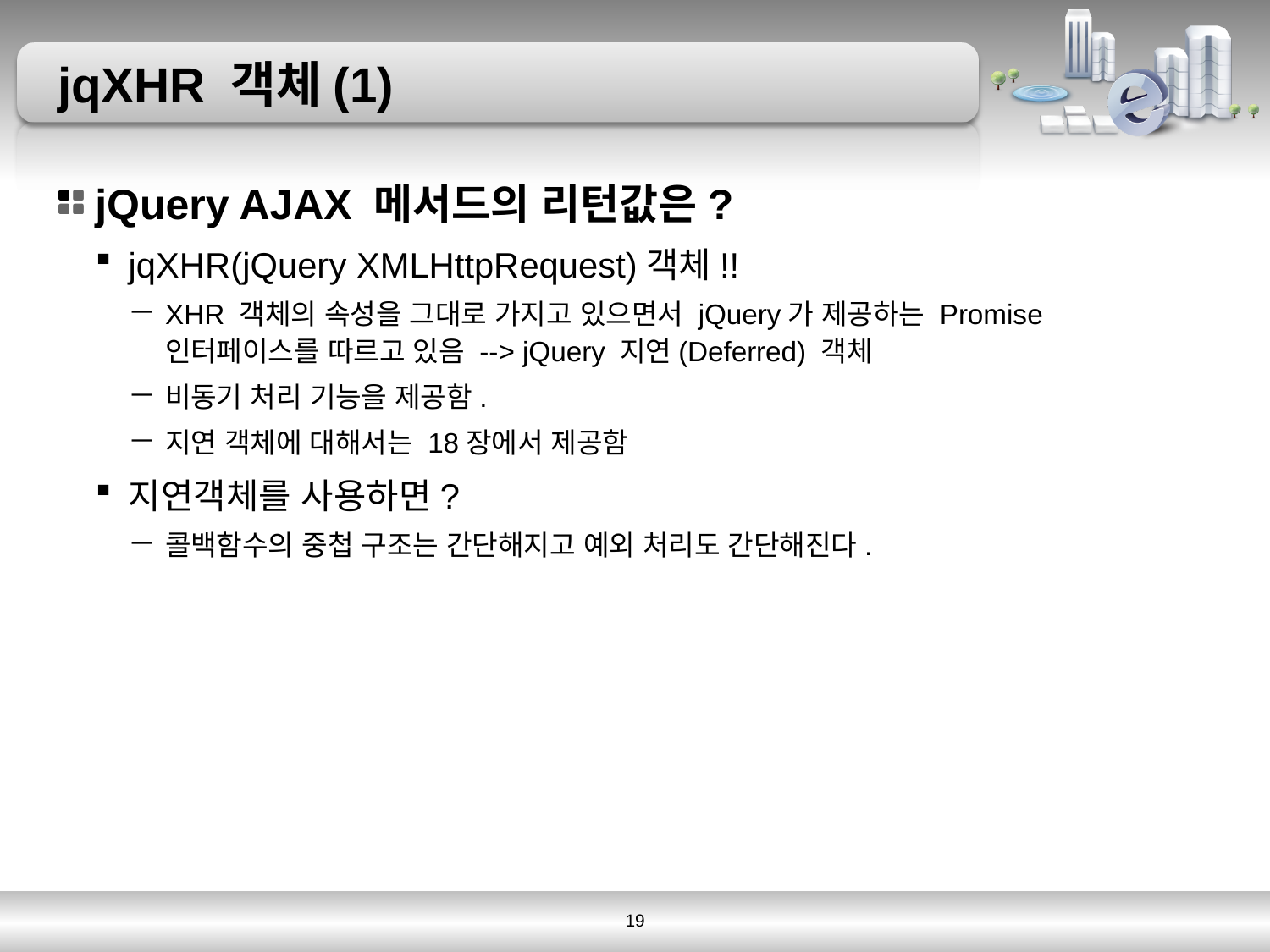

# jqXHR 객체(1)
jQuery AJAX 메서드의 리턴값은?
jqXHR(jQuery XMLHttpRequest)객체!!
XHR 객체의 속성을 그대로 가지고 있으면서 jQuery가 제공하는 Promise 인터페이스를 따르고 있음 --> jQuery 지연(Deferred) 객체
비동기 처리 기능을 제공함.
지연 객체에 대해서는 18장에서 제공함
지연객체를 사용하면?
콜백함수의 중첩 구조는 간단해지고 예외 처리도 간단해진다.